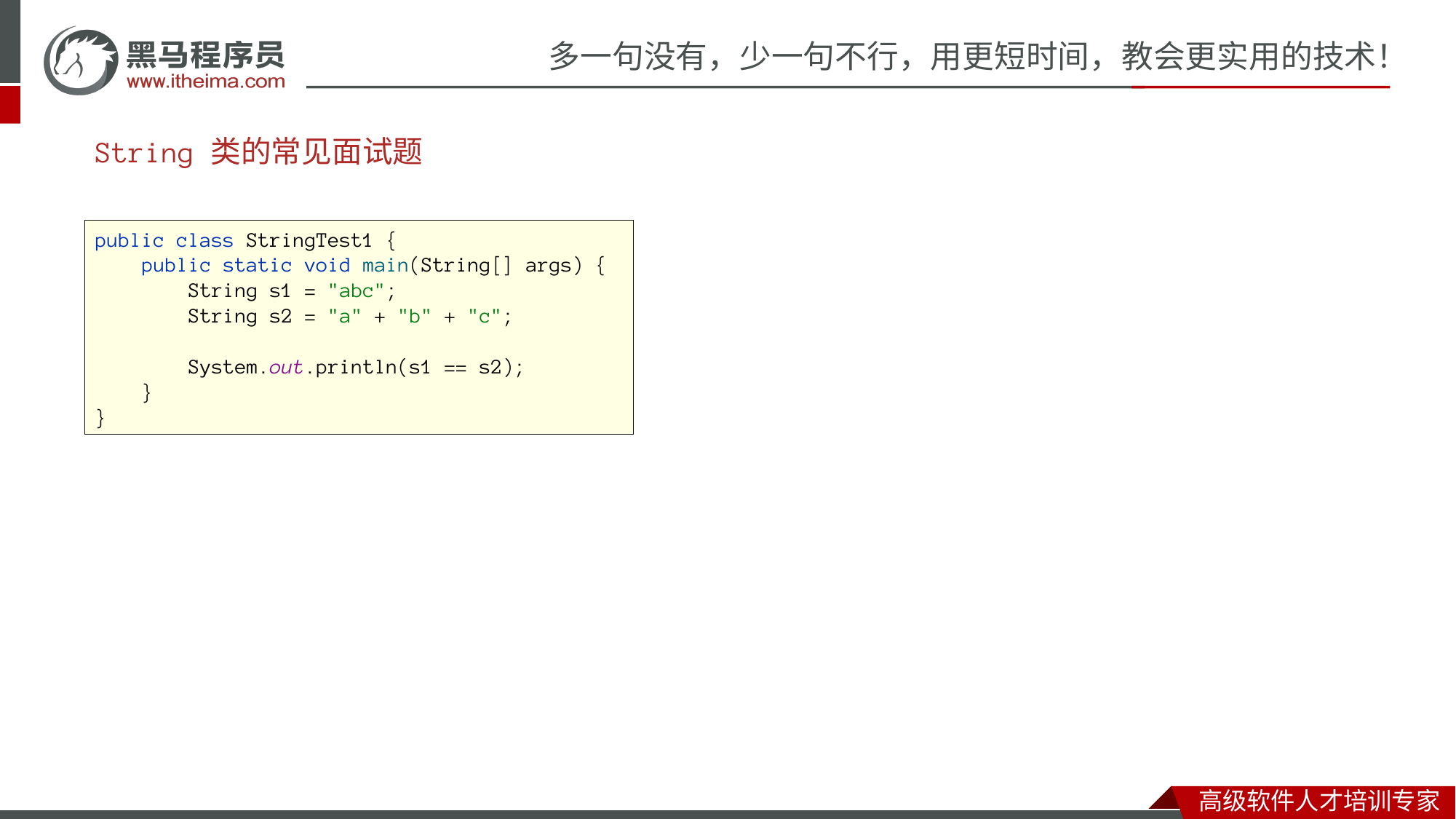

public class StringTest1 {
    public static void main(String[] args) {
        String s1 = "abc";
        String s2 = "abc";
        System.out.println(s1 == s2);
    }
}
public class StringTest1 {
    public static void main(String[] args) {
        String s1 = "abc";
        String s2 = new String("abc");
        System.out.println(s1 == s2);
    }
}
# String 类的常见面试题
public class StringTest1 {
    public static void main(String[] args) {
        String s1 = "abc";
        String s2 = "a" + "b" + "c";
        System.out.println(s1 == s2);
    }
}
public class StringTest1 {
    public static void main(String[] args) {
        String s1 = "abc";
        String s2 = "ab";
        String s3 = s2 + "c";
        System.out.println(s1 == s3);
    }
}